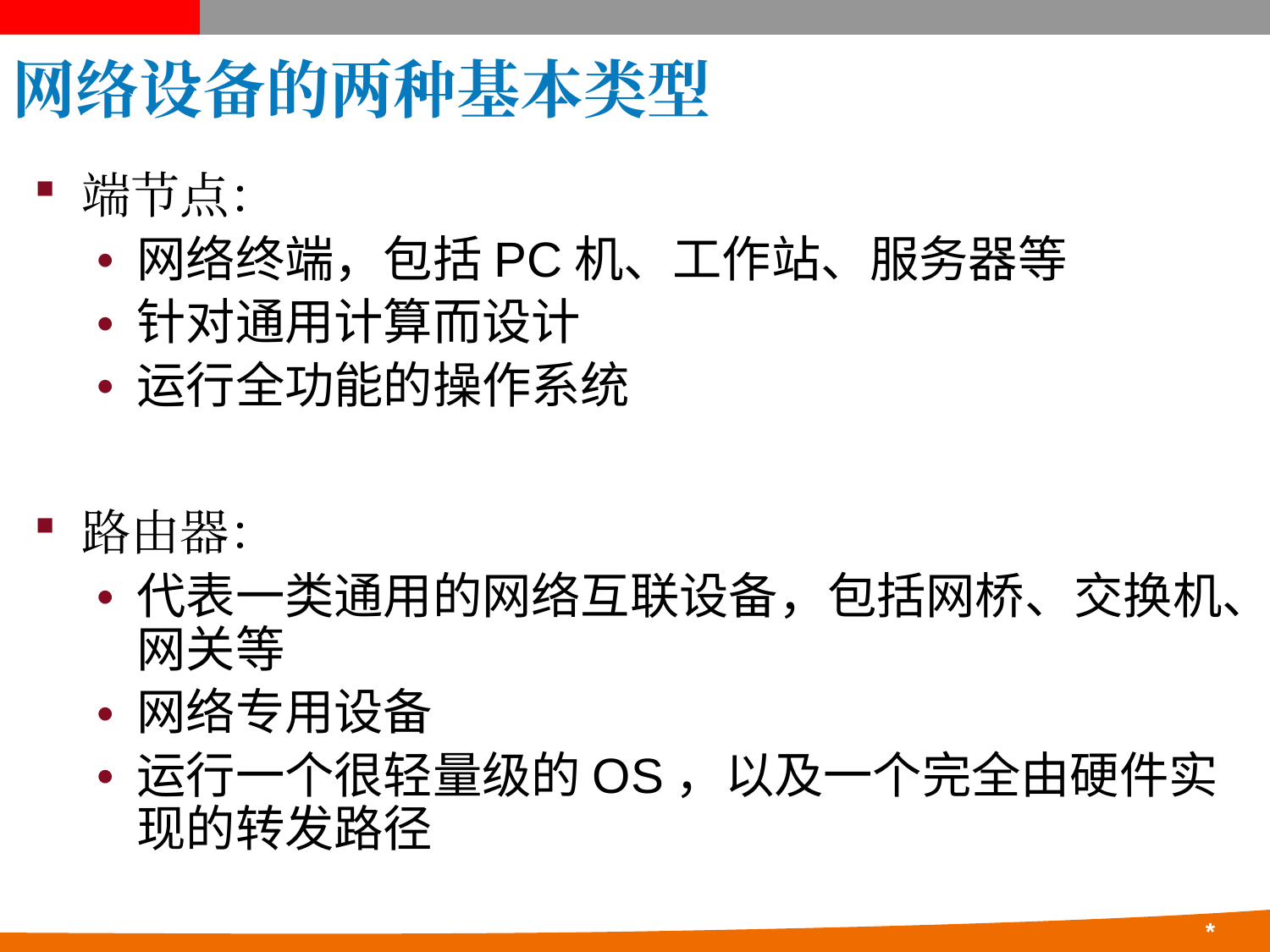

# 网络设备的两种基本类型
端节点：
网络终端，包括PC机、工作站、服务器等
针对通用计算而设计
运行全功能的操作系统

路由器：
代表一类通用的网络互联设备，包括网桥、交换机、网关等
网络专用设备
运行一个很轻量级的OS，以及一个完全由硬件实现的转发路径